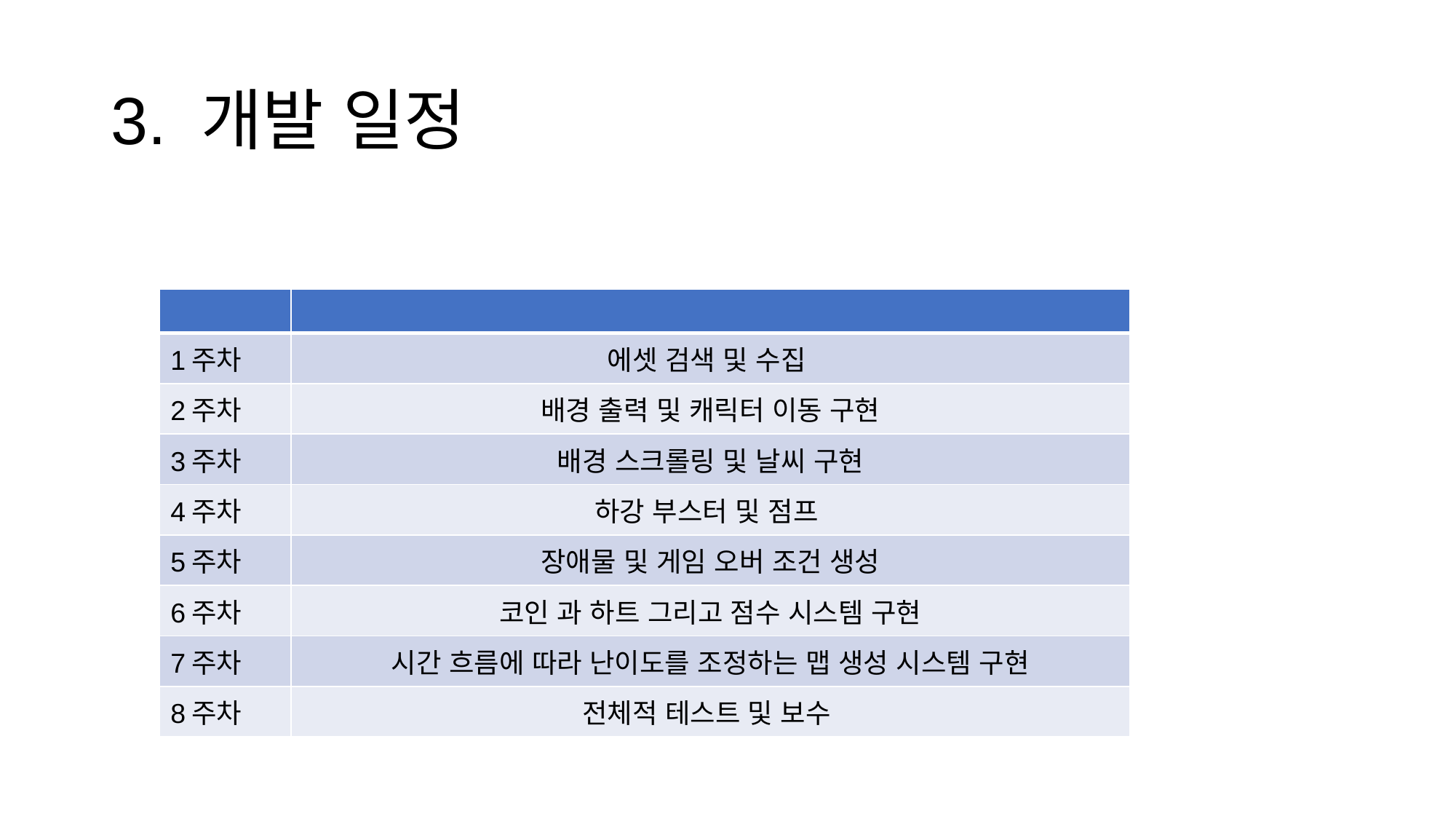

# 3. 개발 일정
|  |  |
| --- | --- |
| 1주차 | 에셋 검색 및 수집 |
| 2주차 | 배경 출력 및 캐릭터 이동 구현 |
| 3주차 | 배경 스크롤링 및 날씨 구현 |
| 4주차 | 하강 부스터 및 점프 |
| 5주차 | 장애물 및 게임 오버 조건 생성 |
| 6주차 | 코인 과 하트 그리고 점수 시스템 구현 |
| 7주차 | 시간 흐름에 따라 난이도를 조정하는 맵 생성 시스템 구현 |
| 8주차 | 전체적 테스트 및 보수 |